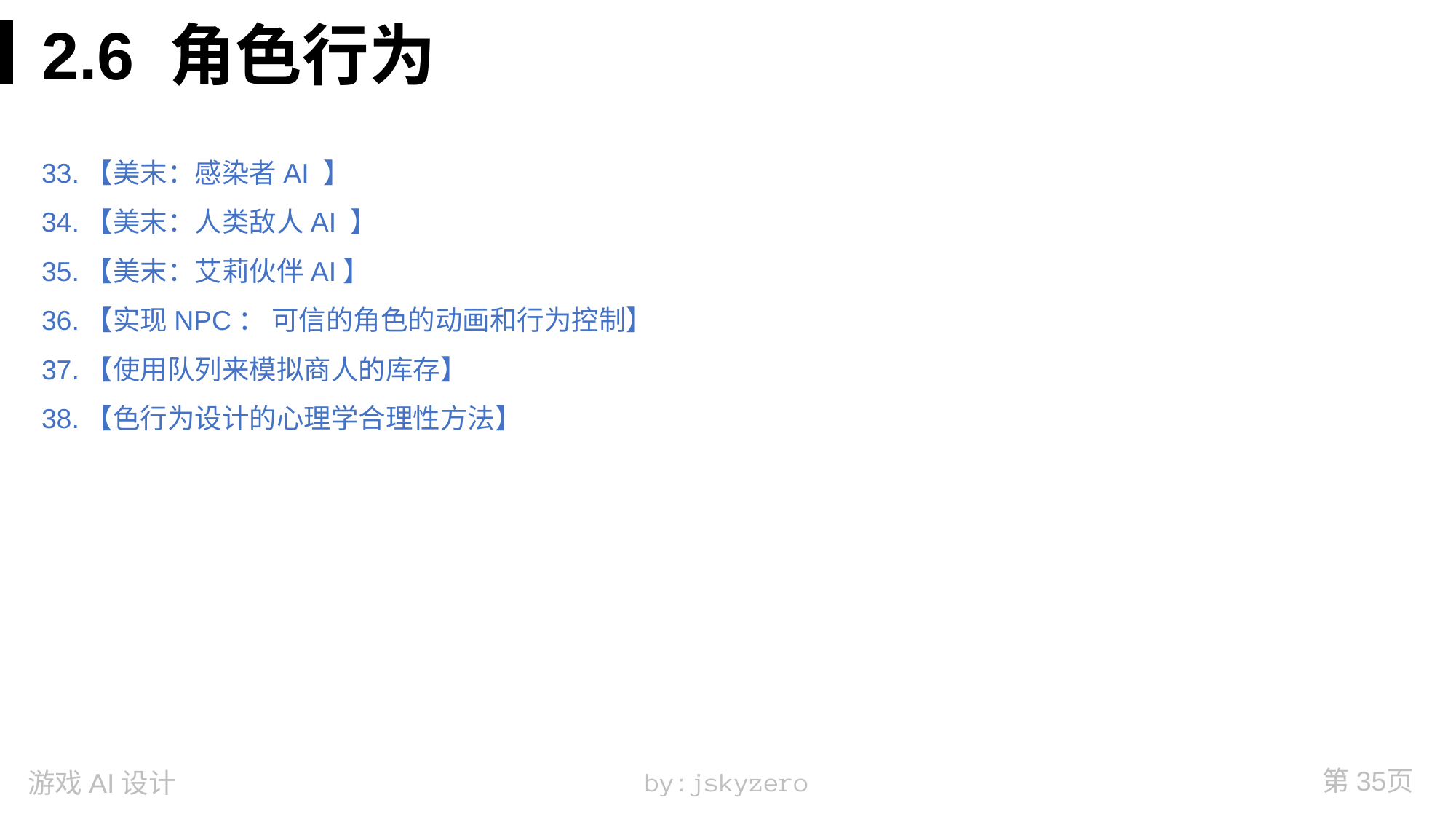

# 2.6 角色行为
33.【美末：感染者AI 】
34.【美末：人类敌人AI 】
35.【美末：艾莉伙伴AI】
36.【实现NPC： 可信的角色的动画和行为控制】
37.【使用队列来模拟商人的库存】
38.【色行为设计的心理学合理性方法】